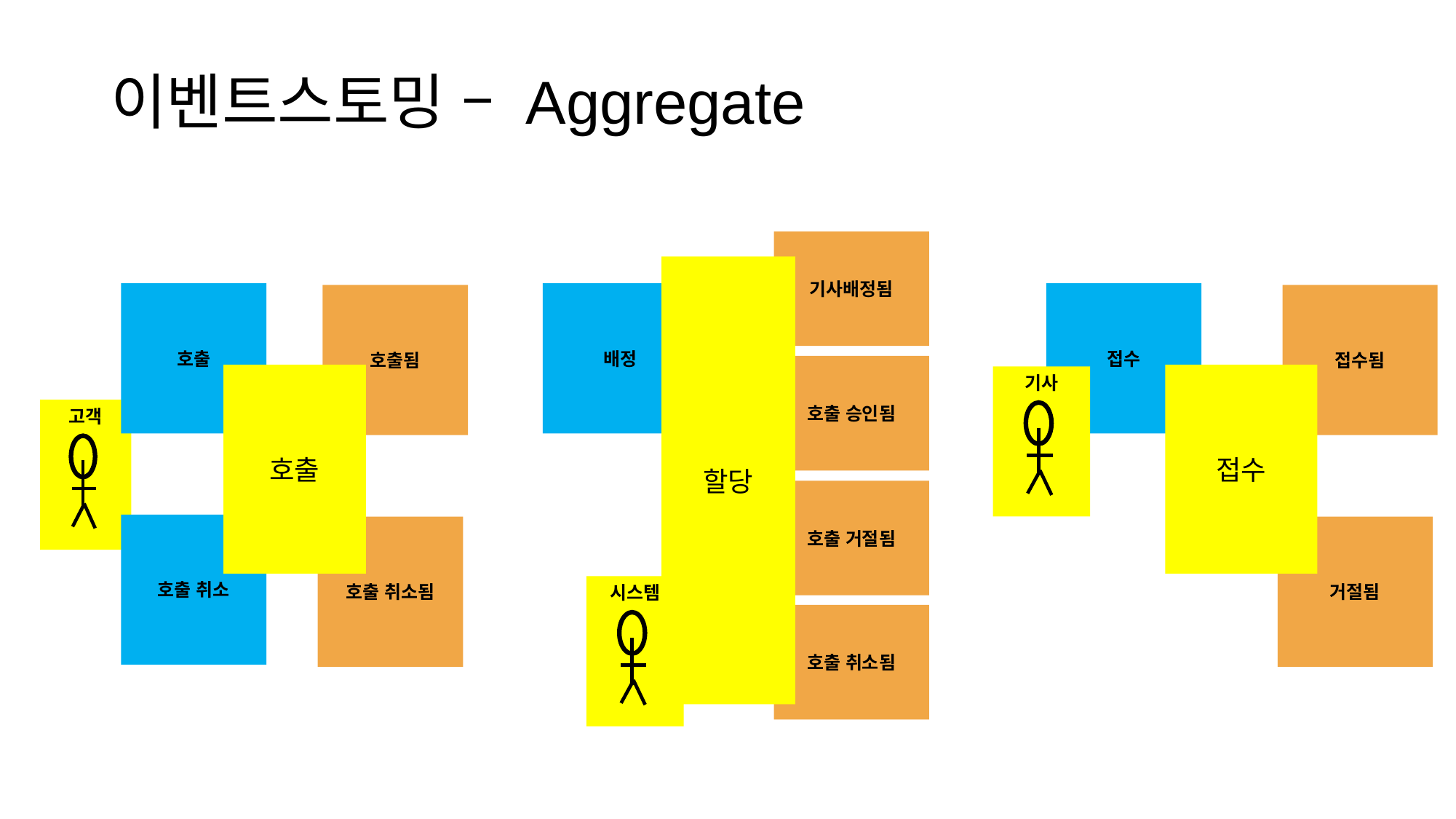

# 이벤트스토밍 – Aggregate
기사배정됨
할당
호출
배정
접수
호출됨
접수됨
호출 승인됨
호출
접수
기사

고객

호출 거절됨
호출 취소
호출 취소됨
거절됨
시스템

호출 취소됨